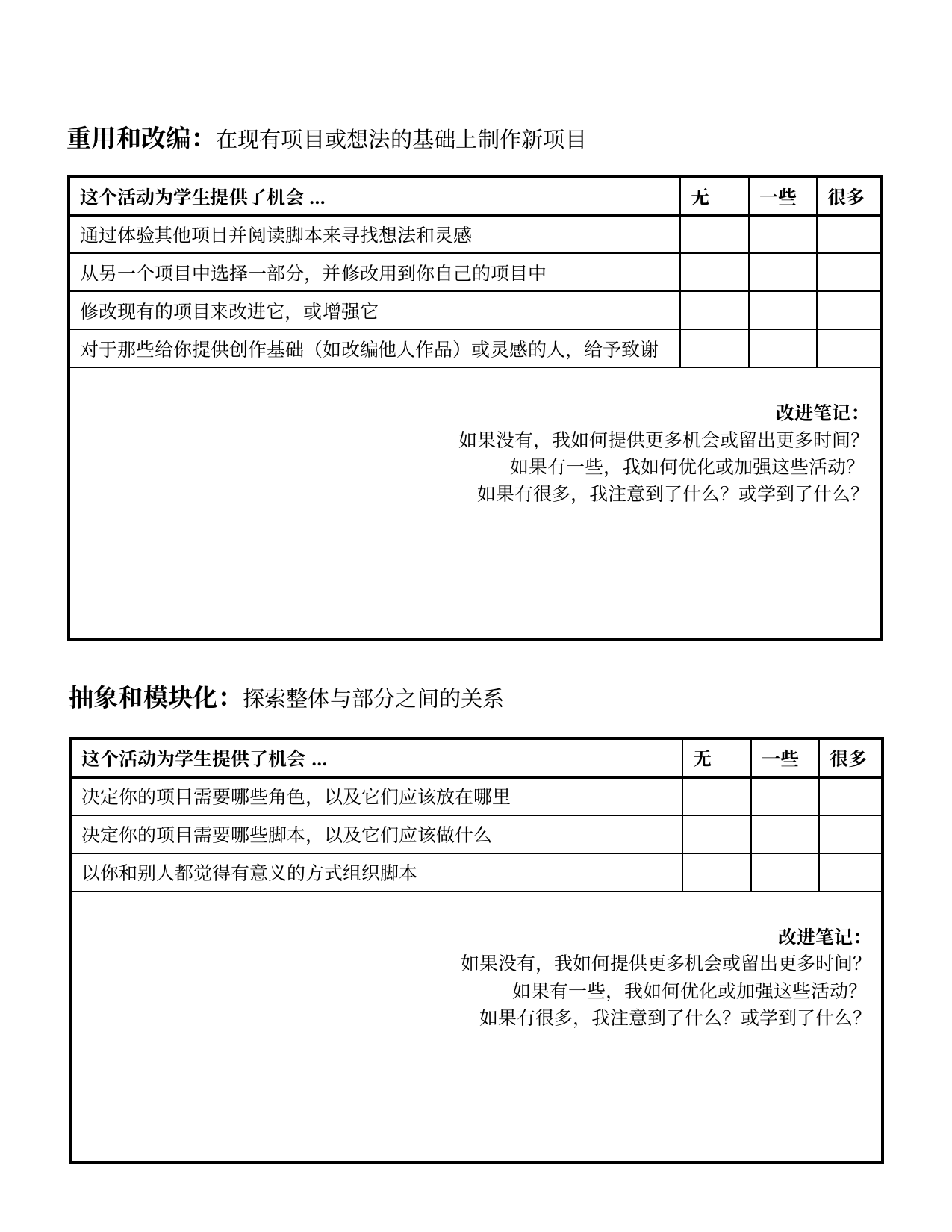

重用和改编：在现有项目或想法的基础上制作新项目
| 这个活动为学生提供了机会... | 无 | 一些 | 很多 |
| --- | --- | --- | --- |
| 通过体验其他项目并阅读脚本来寻找想法和灵感 |  |  |  |
| 从另一个项目中选择一部分，并修改用到你自己的项目中 |  |  |  |
| 修改现有的项目来改进它，或增强它 |  |  |  |
| 对于那些给你提供创作基础（如改编他人作品）或灵感的人，给予致谢 |  |  |  |
| 改进笔记： 如果没有，我如何提供更多机会或留出更多时间？ 如果有一些，我如何优化或加强这些活动？ 如果有很多，我注意到了什么？或学到了什么？ |  |  |  |
抽象和模块化：探索整体与部分之间的关系
| 这个活动为学生提供了机会... | 无 | 一些 | 很多 |
| --- | --- | --- | --- |
| 决定你的项目需要哪些角色，以及它们应该放在哪里 |  |  |  |
| 决定你的项目需要哪些脚本，以及它们应该做什么 |  |  |  |
| 以你和别人都觉得有意义的方式组织脚本 |  |  |  |
| 改进笔记： 如果没有，我如何提供更多机会或留出更多时间？ 如果有一些，我如何优化或加强这些活动？ 如果有很多，我注意到了什么？或学到了什么？ |  |  |  |